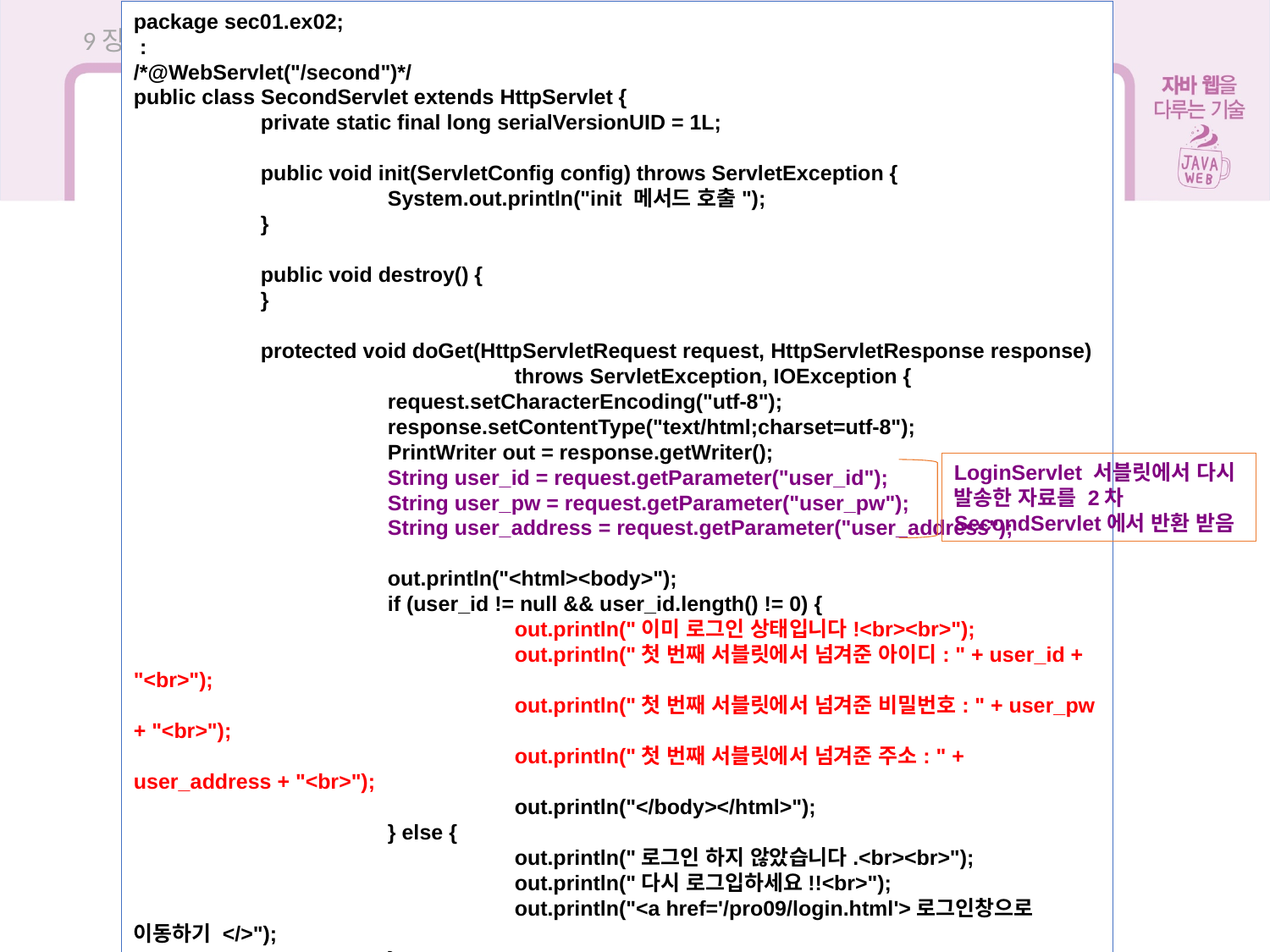

9장 쿠키와 세션 알아보기
package sec01.ex02;
 :
/*@WebServlet("/second")*/
public class SecondServlet extends HttpServlet {
	private static final long serialVersionUID = 1L;

	public void init(ServletConfig config) throws ServletException {
		System.out.println("init 메서드 호출");
	}

	public void destroy() {
	}

	protected void doGet(HttpServletRequest request, HttpServletResponse response)
			throws ServletException, IOException {
		request.setCharacterEncoding("utf-8");
		response.setContentType("text/html;charset=utf-8");
		PrintWriter out = response.getWriter();
		String user_id = request.getParameter("user_id");
		String user_pw = request.getParameter("user_pw");
		String user_address = request.getParameter("user_address");

		out.println("<html><body>");
		if (user_id != null && user_id.length() != 0) {
			out.println("이미 로그인 상태입니다!<br><br>");
			out.println("첫 번째 서블릿에서 넘겨준 아이디: " + user_id + "<br>");
			out.println("첫 번째 서블릿에서 넘겨준 비밀번호: " + user_pw + "<br>");
			out.println("첫 번째 서블릿에서 넘겨준 주소: " + user_address + "<br>");
			out.println("</body></html>");
		} else {
			out.println("로그인 하지 않았습니다.<br><br>");
			out.println("다시 로그입하세요!!<br>");
			out.println("<a href='/pro09/login.html'>로그인창으로 이동하기 </>");
		}
	}
}
9.2 <hidden>태그와 URL Rewriting 이용
LoginServlet 서블릿에서 다시  발송한 자료를 2차 SecondServlet에서 반환 받음